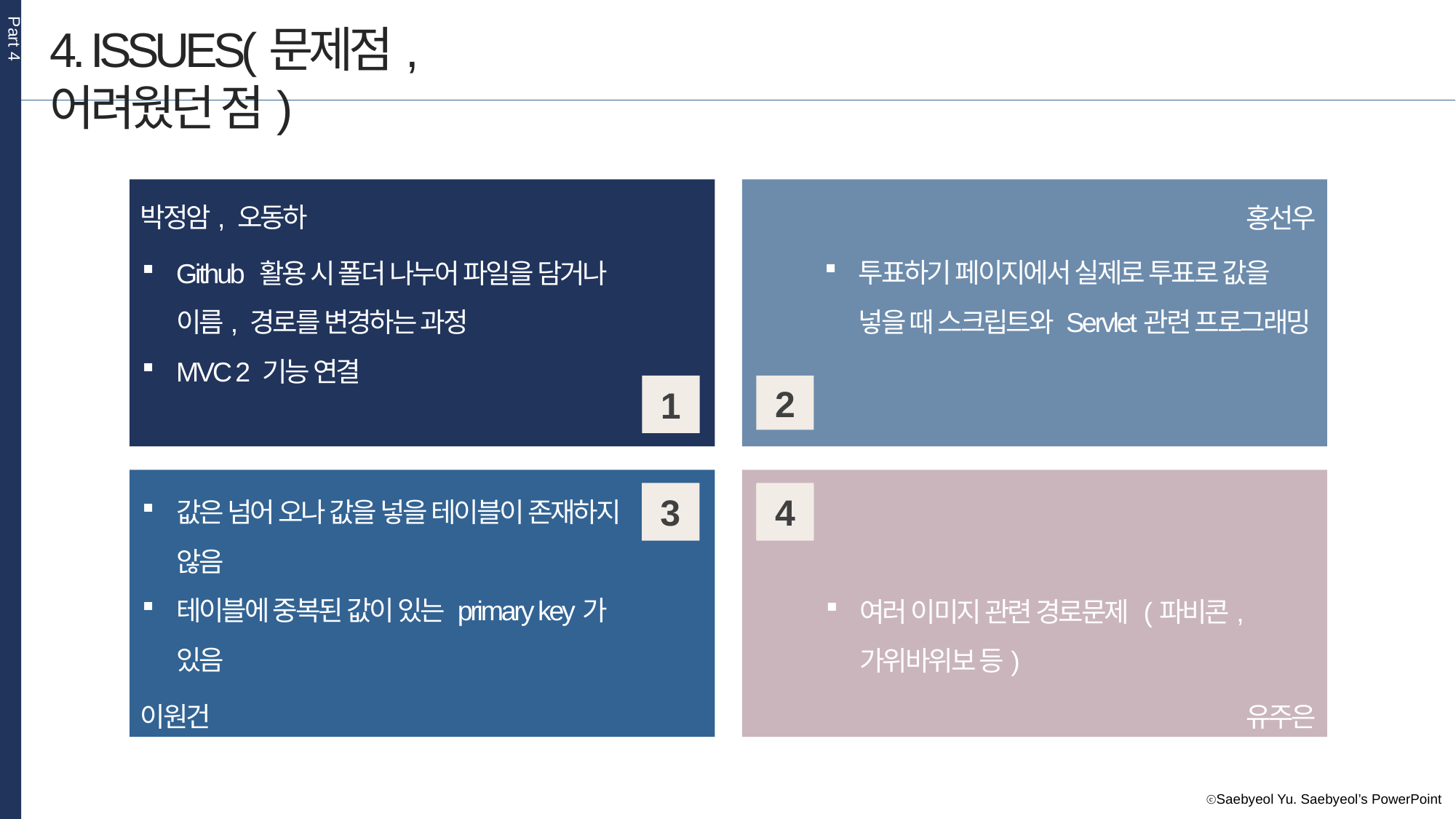

Part 4
4. ISSUES(문제점, 어려웠던 점)
박정암, 오동하
홍선우

투표하기 페이지에서 실제로 투표로 값을 넣을 때 스크립트와 Servlet관련 프로그래밍
Github 활용 시 폴더 나누어 파일을 담거나 이름, 경로를 변경하는 과정
MVC 2 기능 연결

2

1

값은 넘어 오나 값을 넣을 테이블이 존재하지 않음
테이블에 중복된 값이 있는 primary key가 있음

3
4
여러 이미지 관련 경로문제 (파비콘, 가위바위보 등)
유주은
이원건